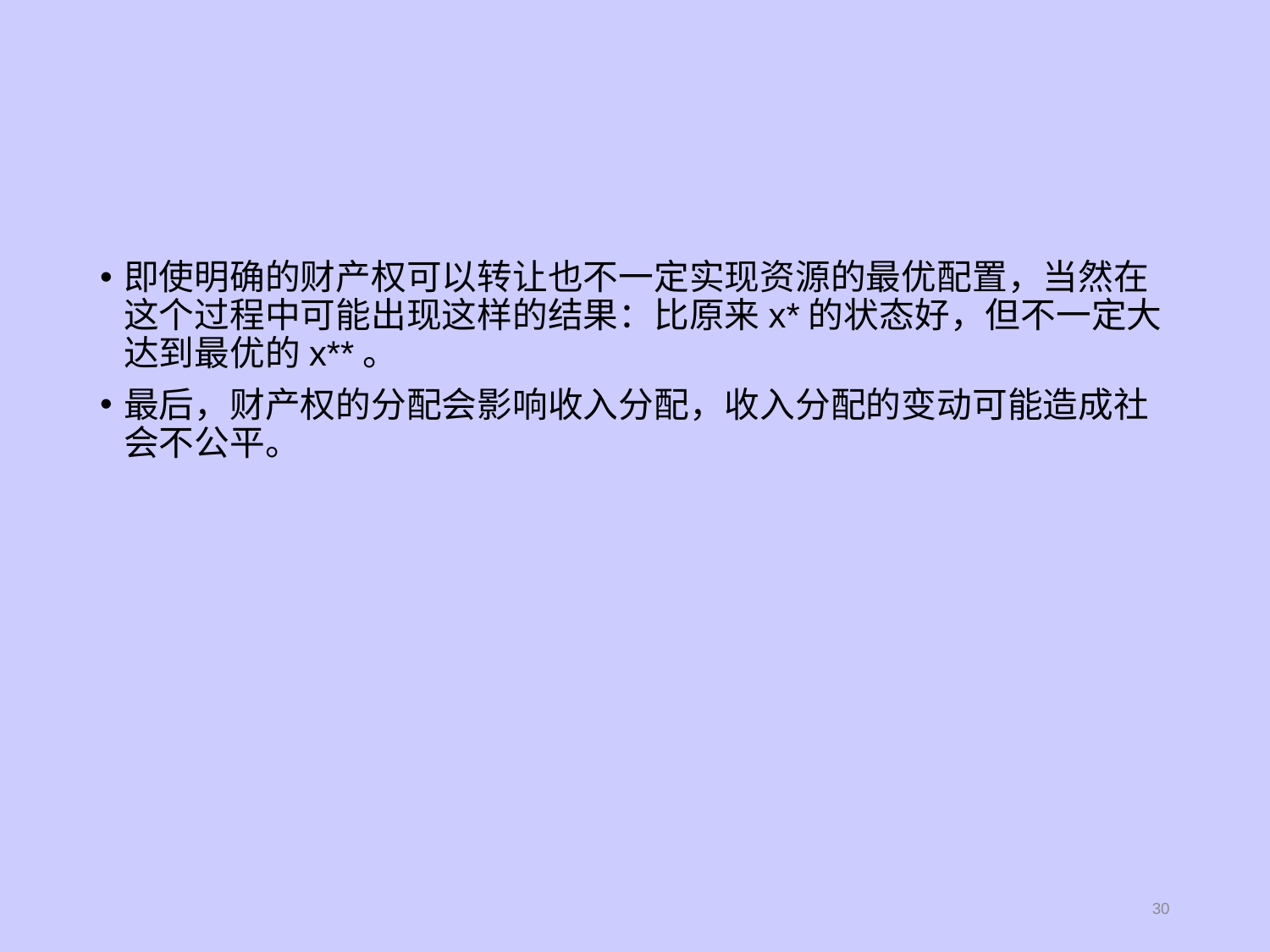

#
即使明确的财产权可以转让也不一定实现资源的最优配置，当然在这个过程中可能出现这样的结果：比原来x*的状态好，但不一定大达到最优的x**。
最后，财产权的分配会影响收入分配，收入分配的变动可能造成社会不公平。

30